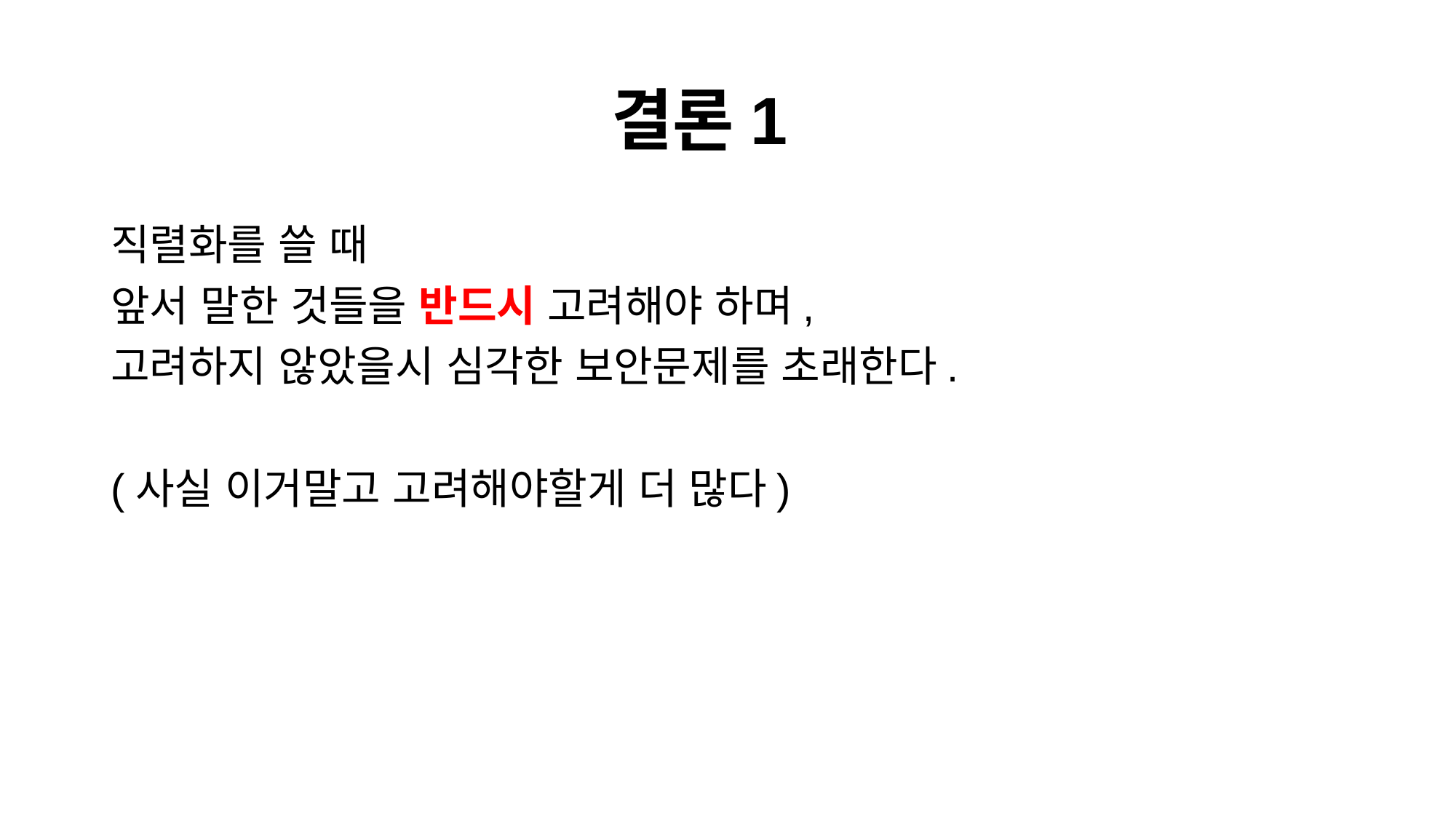

# 결론1
직렬화를 쓸 때
앞서 말한 것들을 반드시 고려해야 하며,
고려하지 않았을시 심각한 보안문제를 초래한다.

(사실 이거말고 고려해야할게 더 많다)